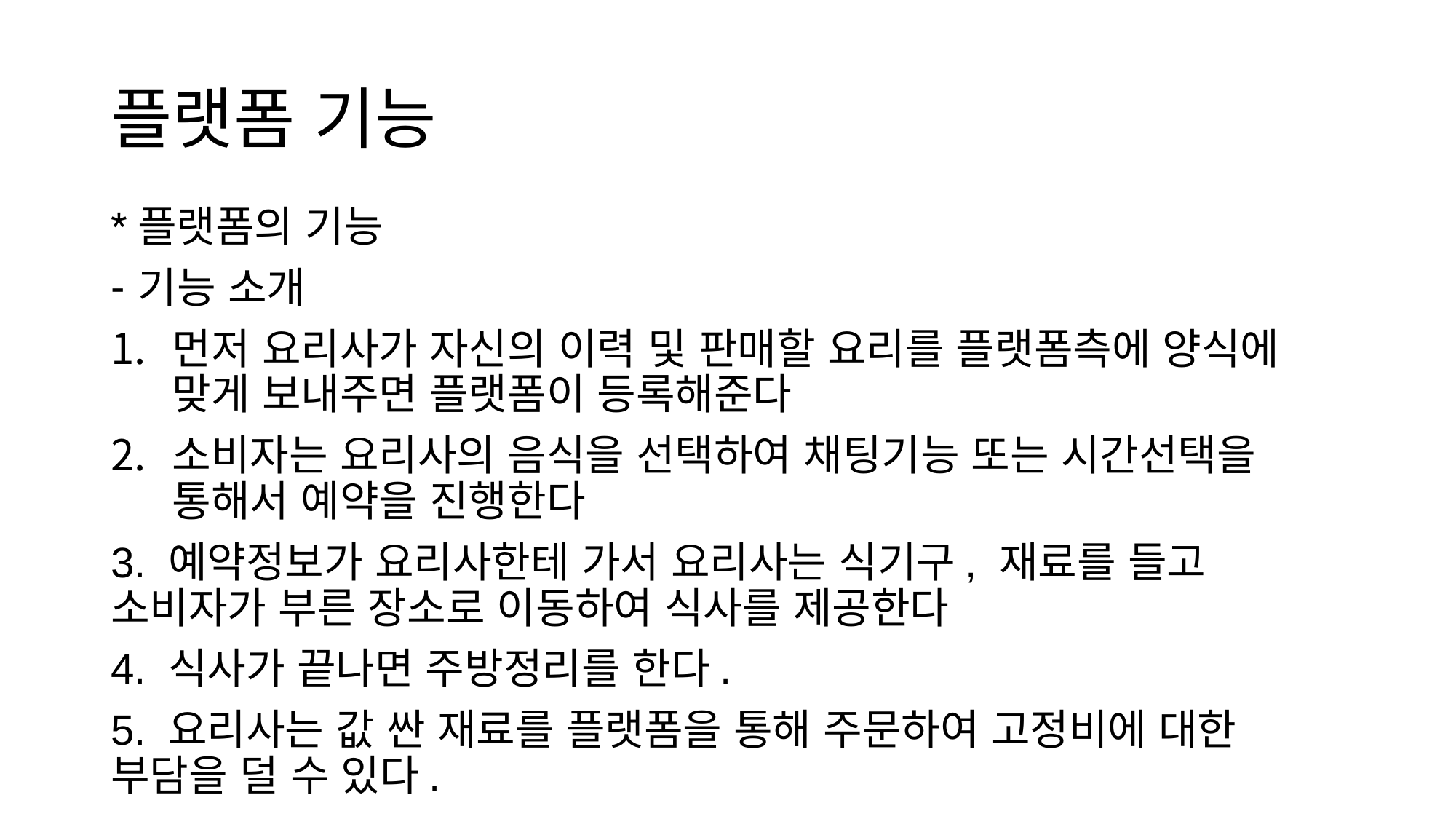

# 플랫폼 기능
*플랫폼의 기능
기능 소개
먼저 요리사가 자신의 이력 및 판매할 요리를 플랫폼측에 양식에 맞게 보내주면 플랫폼이 등록해준다
소비자는 요리사의 음식을 선택하여 채팅기능 또는 시간선택을 통해서 예약을 진행한다
3. 예약정보가 요리사한테 가서 요리사는 식기구, 재료를 들고 소비자가 부른 장소로 이동하여 식사를 제공한다
4. 식사가 끝나면 주방정리를 한다.
5. 요리사는 값 싼 재료를 플랫폼을 통해 주문하여 고정비에 대한 부담을 덜 수 있다.